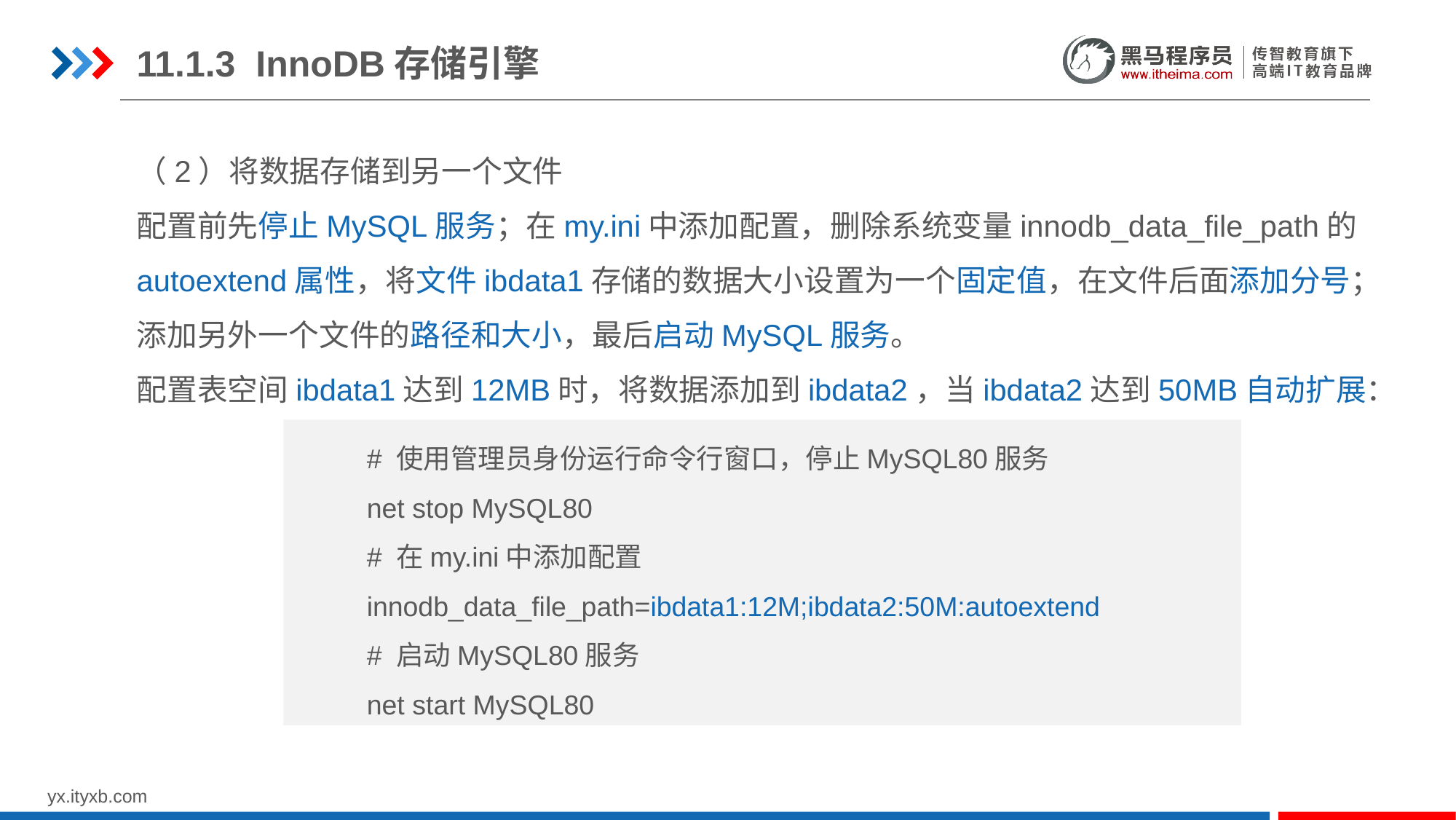

11.1.3  InnoDB存储引擎
（2）将数据存储到另一个文件
配置前先停止MySQL服务；在my.ini中添加配置，删除系统变量innodb_data_file_path的autoextend属性，将文件ibdata1存储的数据大小设置为一个固定值，在文件后面添加分号；添加另外一个文件的路径和大小，最后启动MySQL服务。
配置表空间ibdata1达到12MB时，将数据添加到ibdata2，当ibdata2达到50MB自动扩展：
# 使用管理员身份运行命令行窗口，停止MySQL80服务
net stop MySQL80
# 在my.ini中添加配置
innodb_data_file_path=ibdata1:12M;ibdata2:50M:autoextend
# 启动MySQL80服务
net start MySQL80